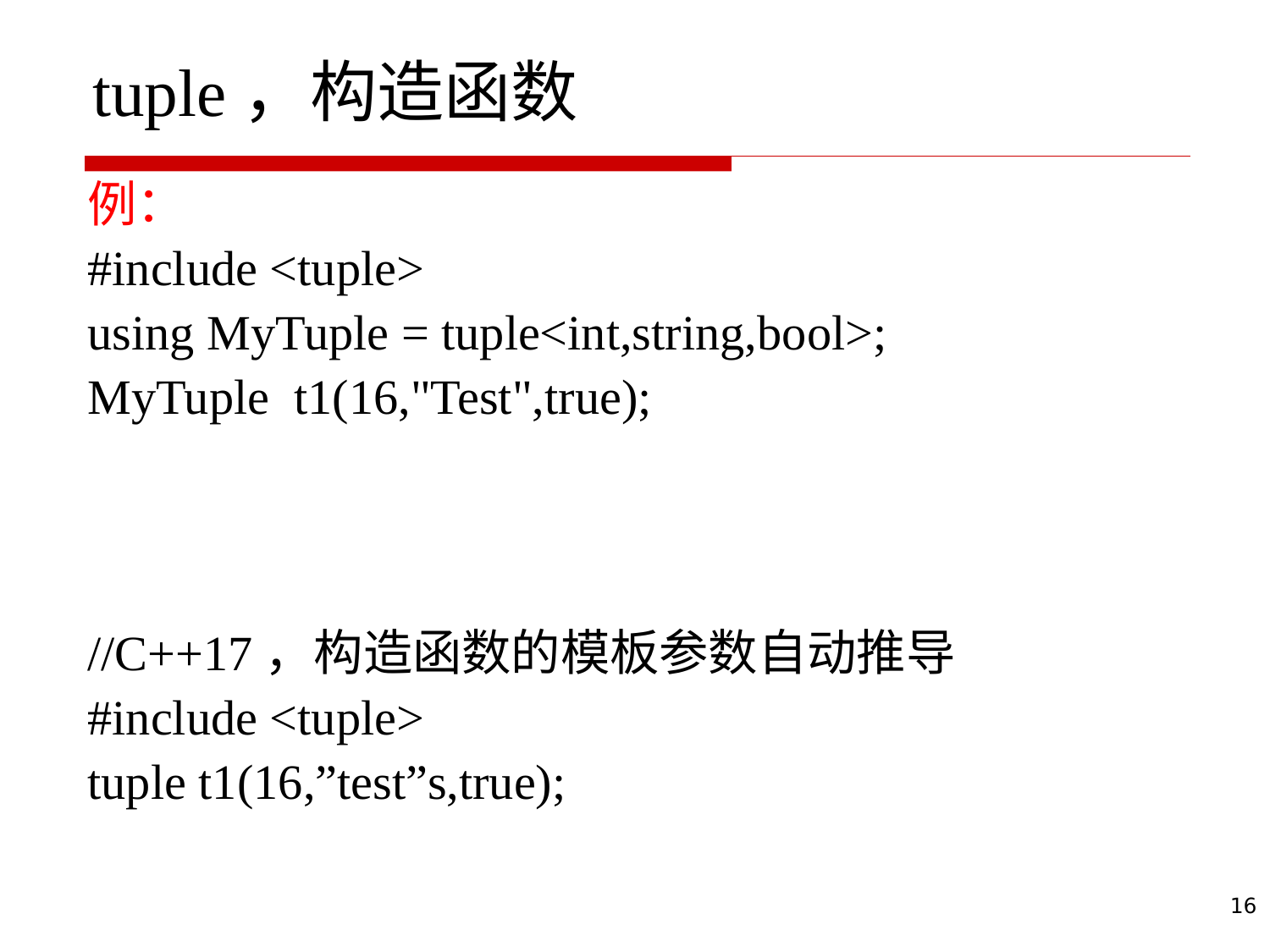

# tuple，构造函数
例：
#include <tuple>
using MyTuple = tuple<int,string,bool>;
MyTuple  t1(16,"Test",true);

//C++17，构造函数的模板参数自动推导
#include <tuple>
tuple t1(16,”test”s,true);

16